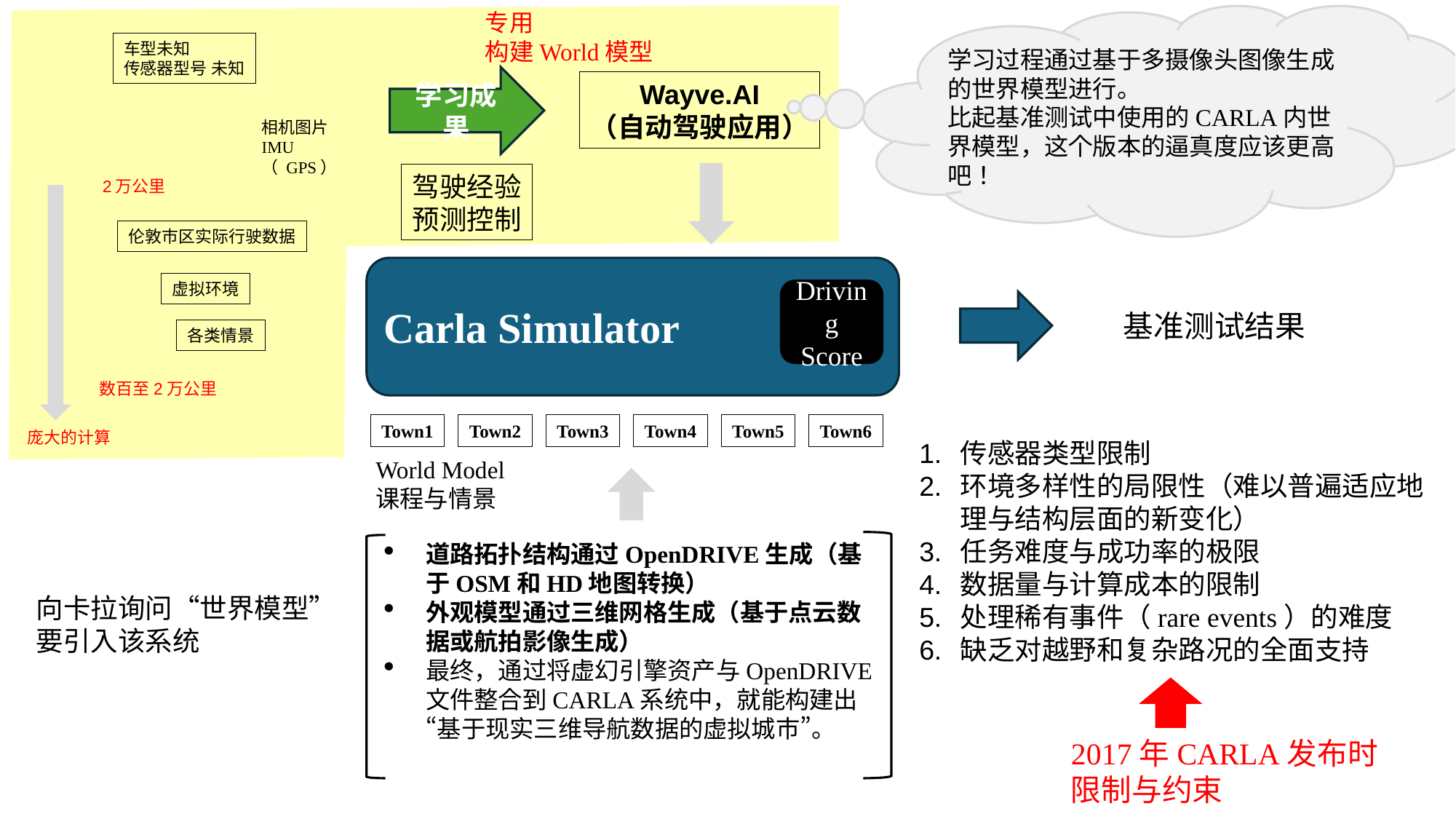

专用
构建World模型

学习过程通过基于多摄像头图像生成的世界模型进行。
比起基准测试中使用的CARLA内世界模型，这个版本的逼真度应该更高吧！

车型未知
传感器型号 未知
相机图片
IMU
（ GPS）
2万公里

伦敦市区实际行驶数据
虚拟环境
各类情景
数百至2万公里
庞大的计算
学习成果
Wayve.AI
（自动驾驶应用）
驾驶经验
预测控制

Carla Simulator
Driving
Score

基准测试结果
Town1
Town2
Town3
Town4
Town5
Town6
传感器类型限制
环境多样性的局限性（难以普遍适应地理与结构层面的新变化）
任务难度与成功率的极限
数据量与计算成本的限制
处理稀有事件（rare events）的难度
缺乏对越野和复杂路况的全面支持
World Model
课程与情景

道路拓扑结构通过OpenDRIVE生成（基于OSM和HD地图转换）
外观模型通过三维网格生成（基于点云数据或航拍影像生成）
最终，通过将虚幻引擎资产与OpenDRIVE文件整合到CARLA系统中，就能构建出“基于现实三维导航数据的虚拟城市”。

向卡拉询问“世界模型”
要引入该系统

2017年CARLA发布时
限制与约束